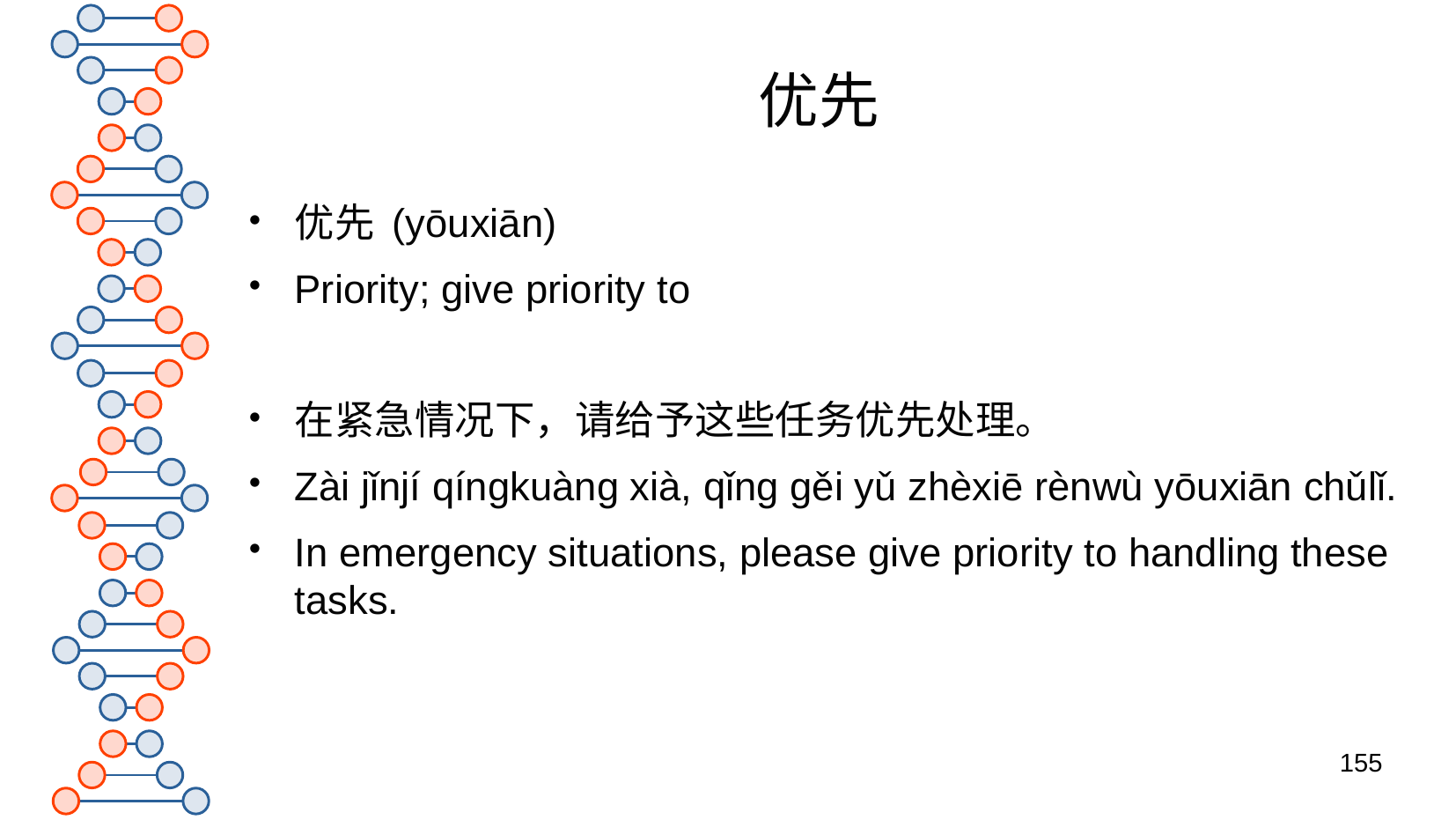

# 优先
优先 (yōuxiān)
Priority; give priority to

在紧急情况下，请给予这些任务优先处理。
Zài jǐnjí qíngkuàng xià, qǐng gěi yǔ zhèxiē rènwù yōuxiān chǔlǐ.
In emergency situations, please give priority to handling these tasks.

155